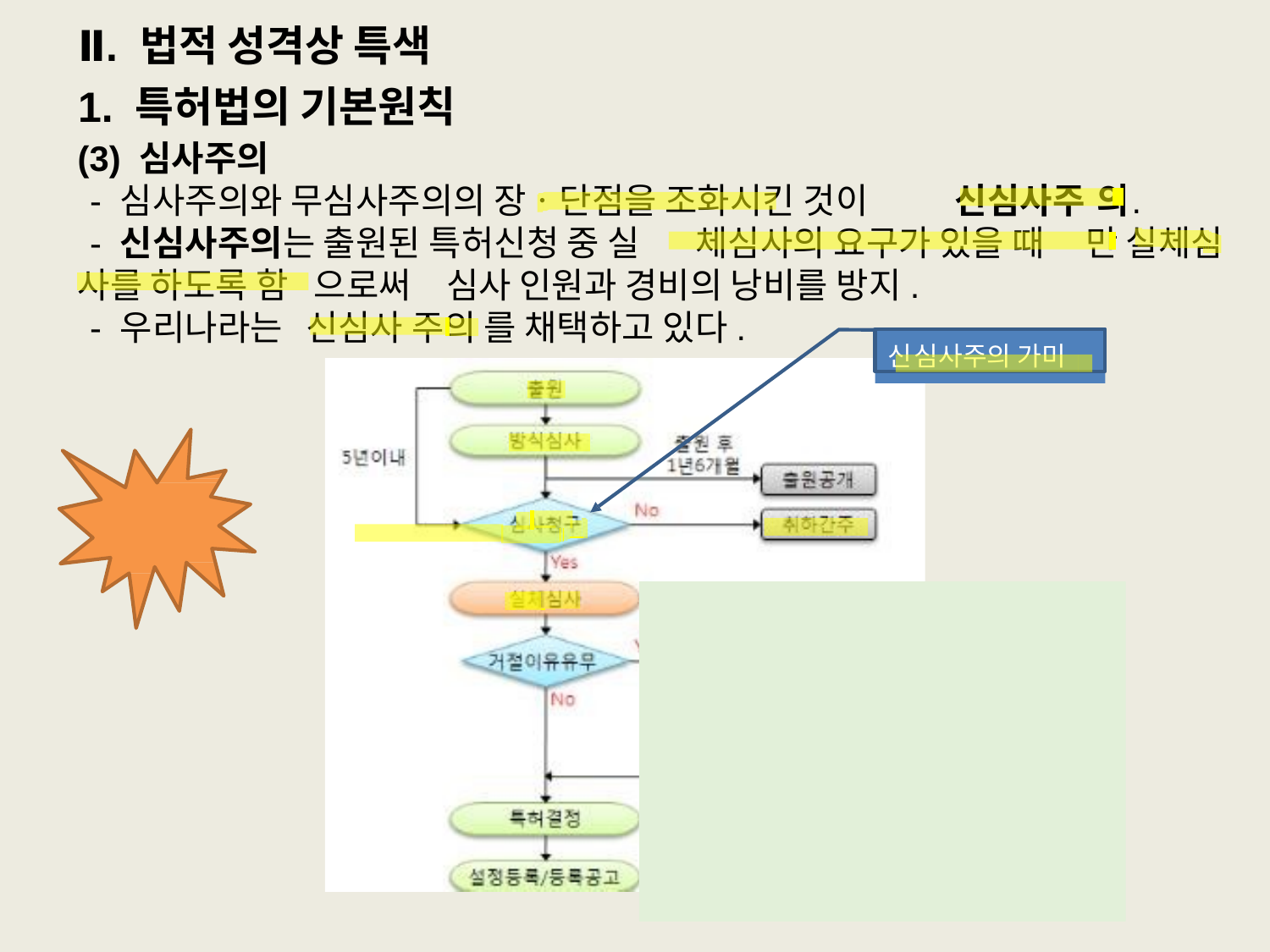

# Ⅱ. 법적 성격상 특색
1. 특허법의 기본원칙
(3) 심사주의
- 심사주의와 무심사주의의 장ㆍ단점을 조화시킨 것이
신심사주
의
.

체심사의 요구가 있을 때
- 신심사주의는 출원된 특허신청 중 실
만 실체심

사를 하도록 함
으로써	심사 인원과 경비의 낭비를 방지.

신심사
주의
- 우리나라는	를 채택하고 있다.

신
심사주의 가미